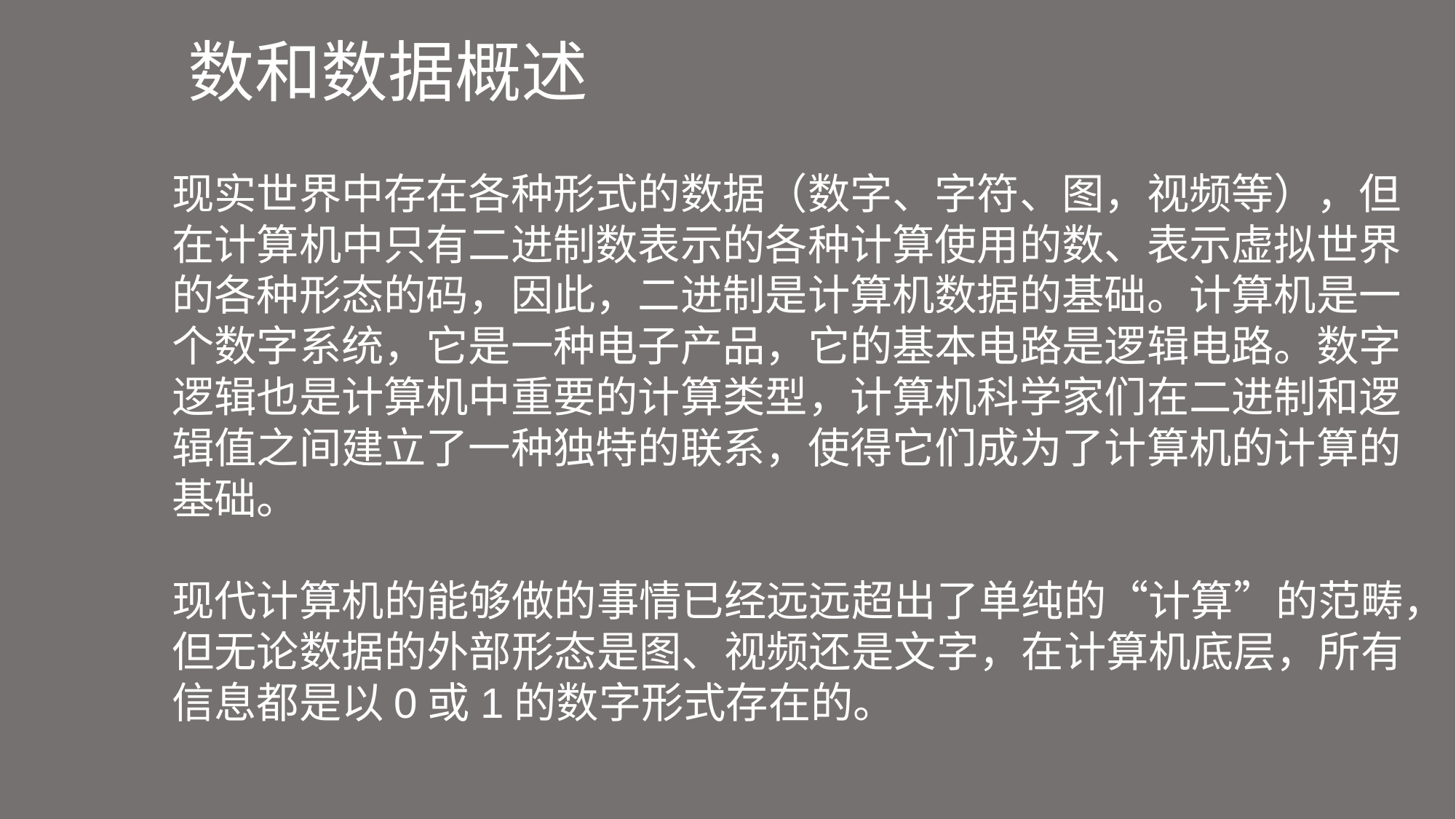

数和数据概述
现实世界中存在各种形式的数据（数字、字符、图，视频等），但在计算机中只有二进制数表示的各种计算使用的数、表示虚拟世界的各种形态的码，因此，二进制是计算机数据的基础。计算机是一个数字系统，它是一种电子产品，它的基本电路是逻辑电路。数字逻辑也是计算机中重要的计算类型，计算机科学家们在二进制和逻辑值之间建立了一种独特的联系，使得它们成为了计算机的计算的基础。

现代计算机的能够做的事情已经远远超出了单纯的“计算”的范畴，但无论数据的外部形态是图、视频还是文字，在计算机底层，所有信息都是以0或1的数字形式存在的。